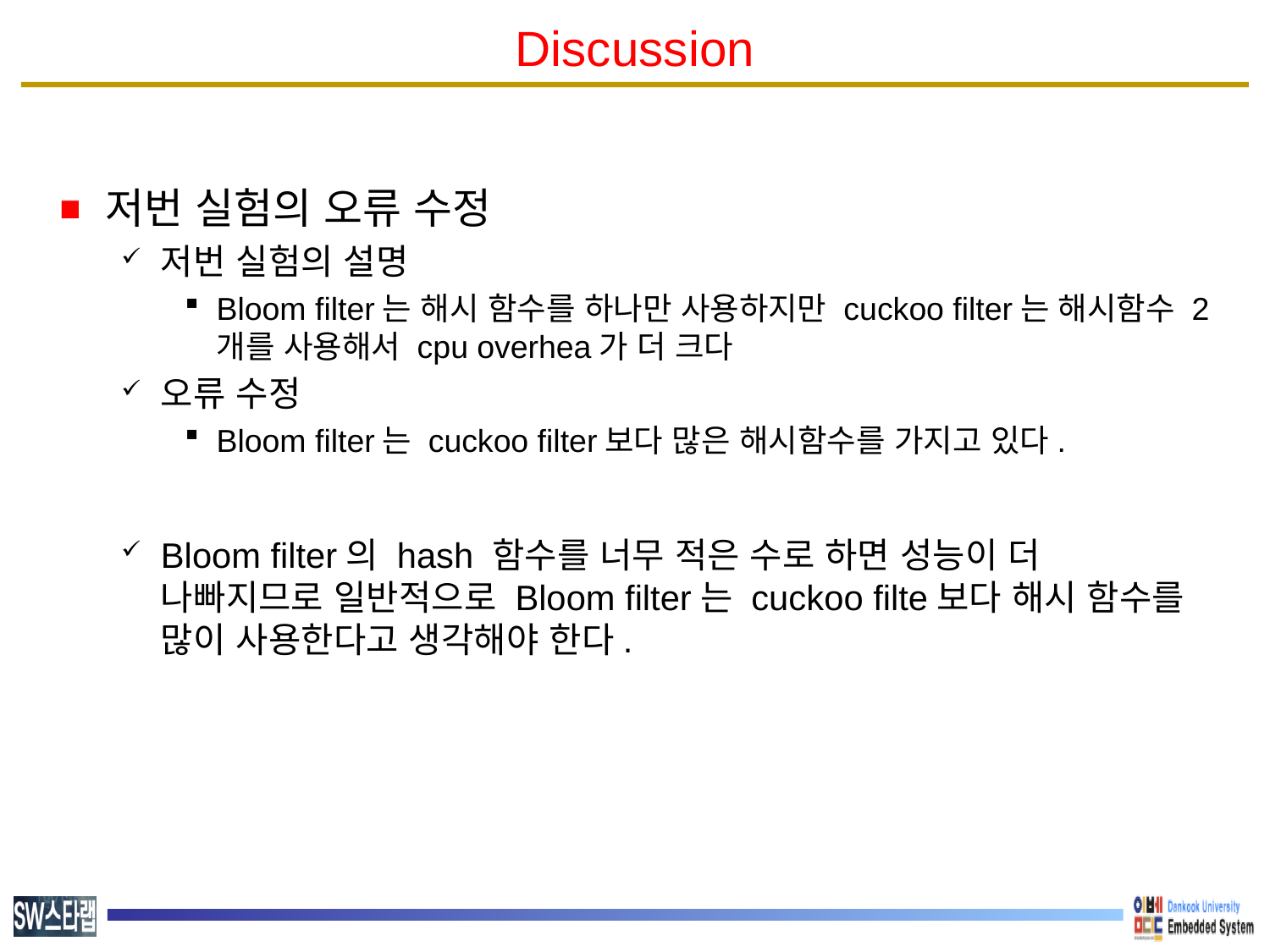

# Discussion

저번 실험의 오류 수정
저번 실험의 설명
Bloom filter는 해시 함수를 하나만 사용하지만 cuckoo filter는 해시함수 2개를 사용해서 cpu overhea가 더 크다
오류 수정
Bloom filter는 cuckoo filter보다 많은 해시함수를 가지고 있다.

Bloom filter의 hash 함수를 너무 적은 수로 하면 성능이 더 나빠지므로 일반적으로 Bloom filter는 cuckoo filte보다 해시 함수를 많이 사용한다고 생각해야 한다.